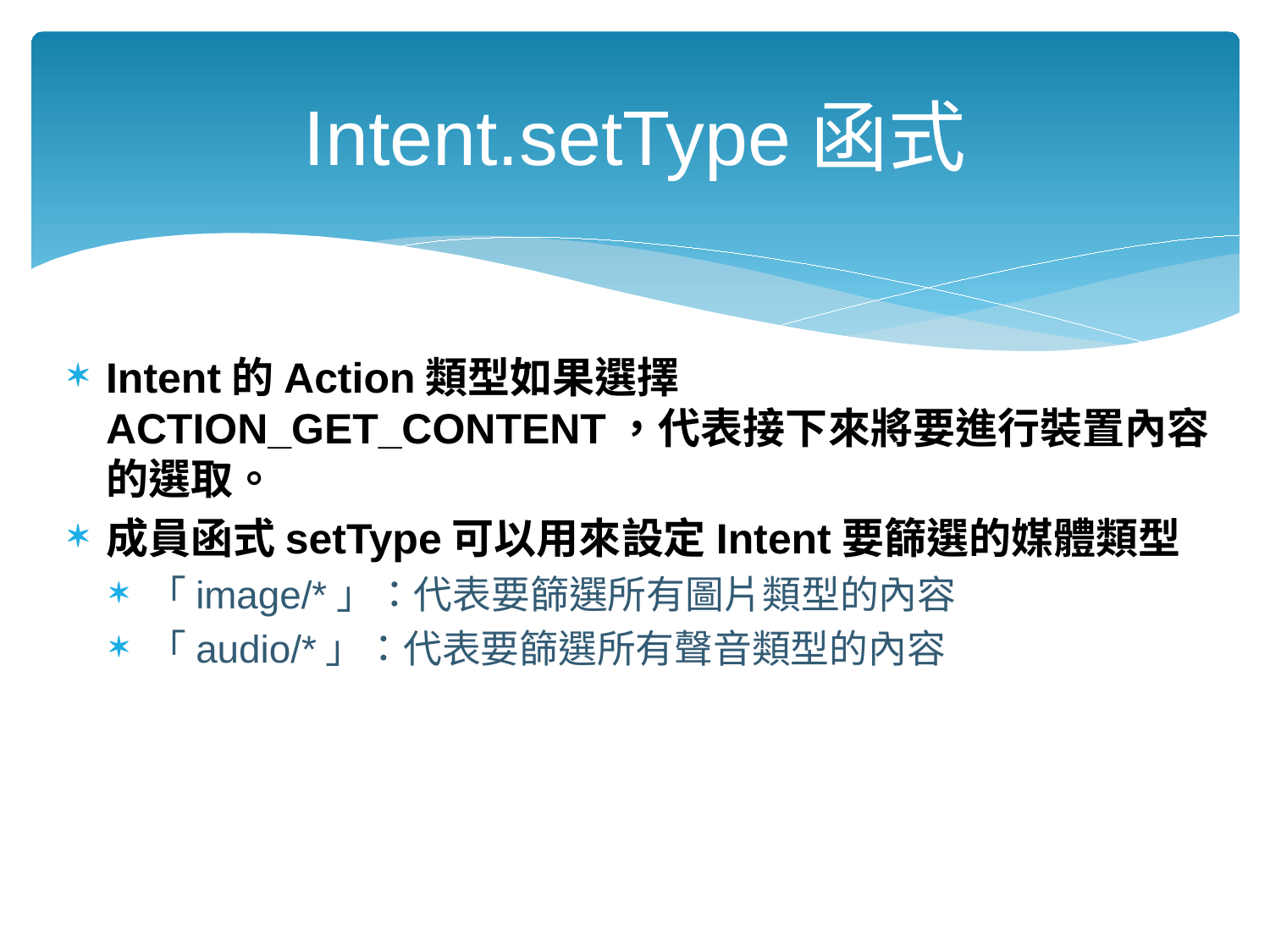

# Intent.setType函式
Intent的Action類型如果選擇ACTION_GET_CONTENT，代表接下來將要進行裝置內容的選取。
成員函式setType可以用來設定Intent要篩選的媒體類型
「image/*」：代表要篩選所有圖片類型的內容
「audio/*」：代表要篩選所有聲音類型的內容